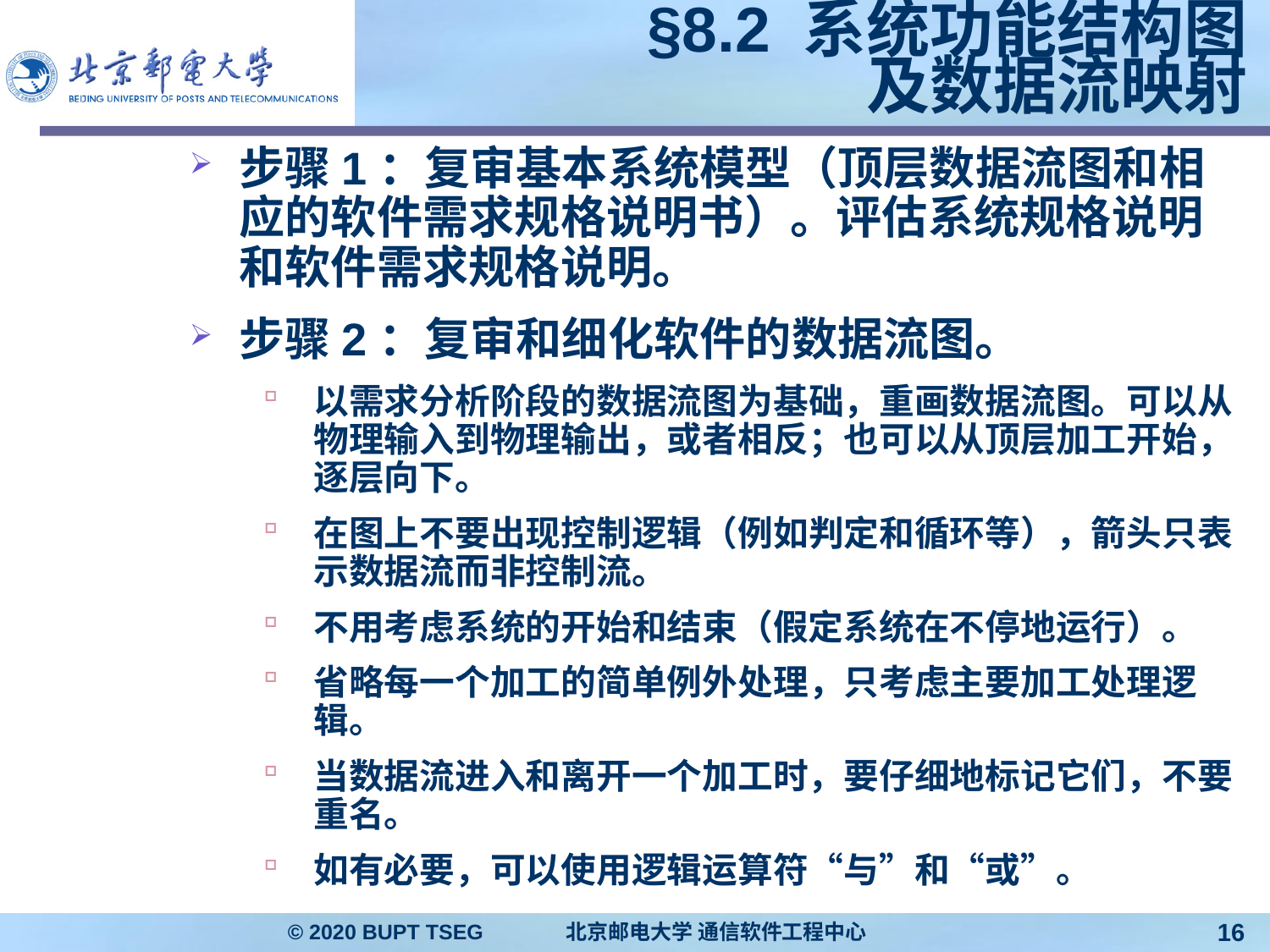

# §8.2 系统功能结构图 及数据流映射
步骤1：复审基本系统模型（顶层数据流图和相应的软件需求规格说明书）。评估系统规格说明和软件需求规格说明。
步骤2：复审和细化软件的数据流图。
以需求分析阶段的数据流图为基础，重画数据流图。可以从物理输入到物理输出，或者相反；也可以从顶层加工开始，逐层向下。
在图上不要出现控制逻辑（例如判定和循环等），箭头只表示数据流而非控制流。
不用考虑系统的开始和结束（假定系统在不停地运行）。
省略每一个加工的简单例外处理，只考虑主要加工处理逻辑。
当数据流进入和离开一个加工时，要仔细地标记它们，不要重名。
如有必要，可以使用逻辑运算符“与”和“或”。
© 2020 BUPT TSEG             北京邮电大学 通信软件工程中心